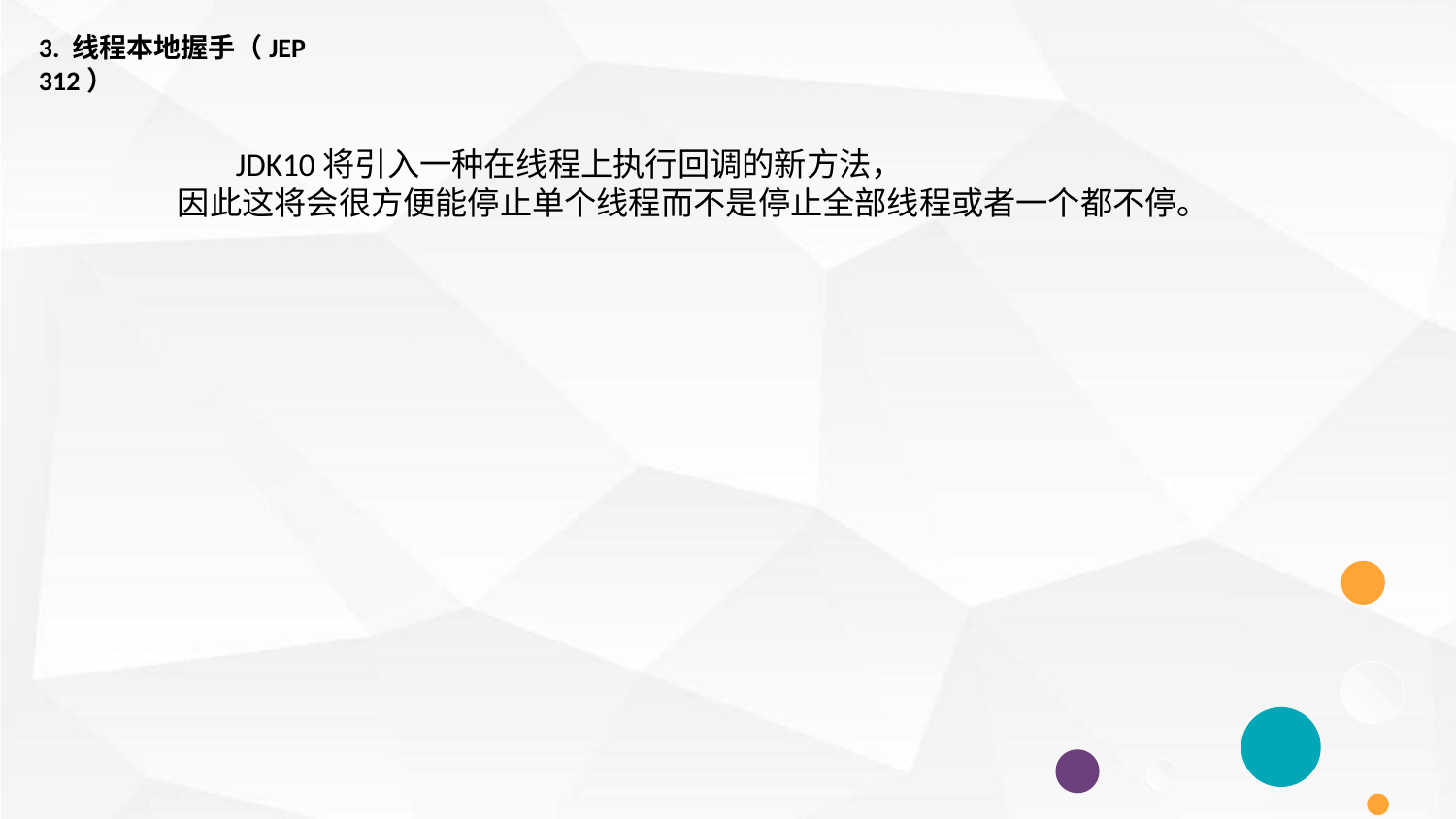

3. 线程本地握手（JEP 312）
        JDK10将引入一种在线程上执行回调的新方法，
因此这将会很方便能停止单个线程而不是停止全部线程或者一个都不停。